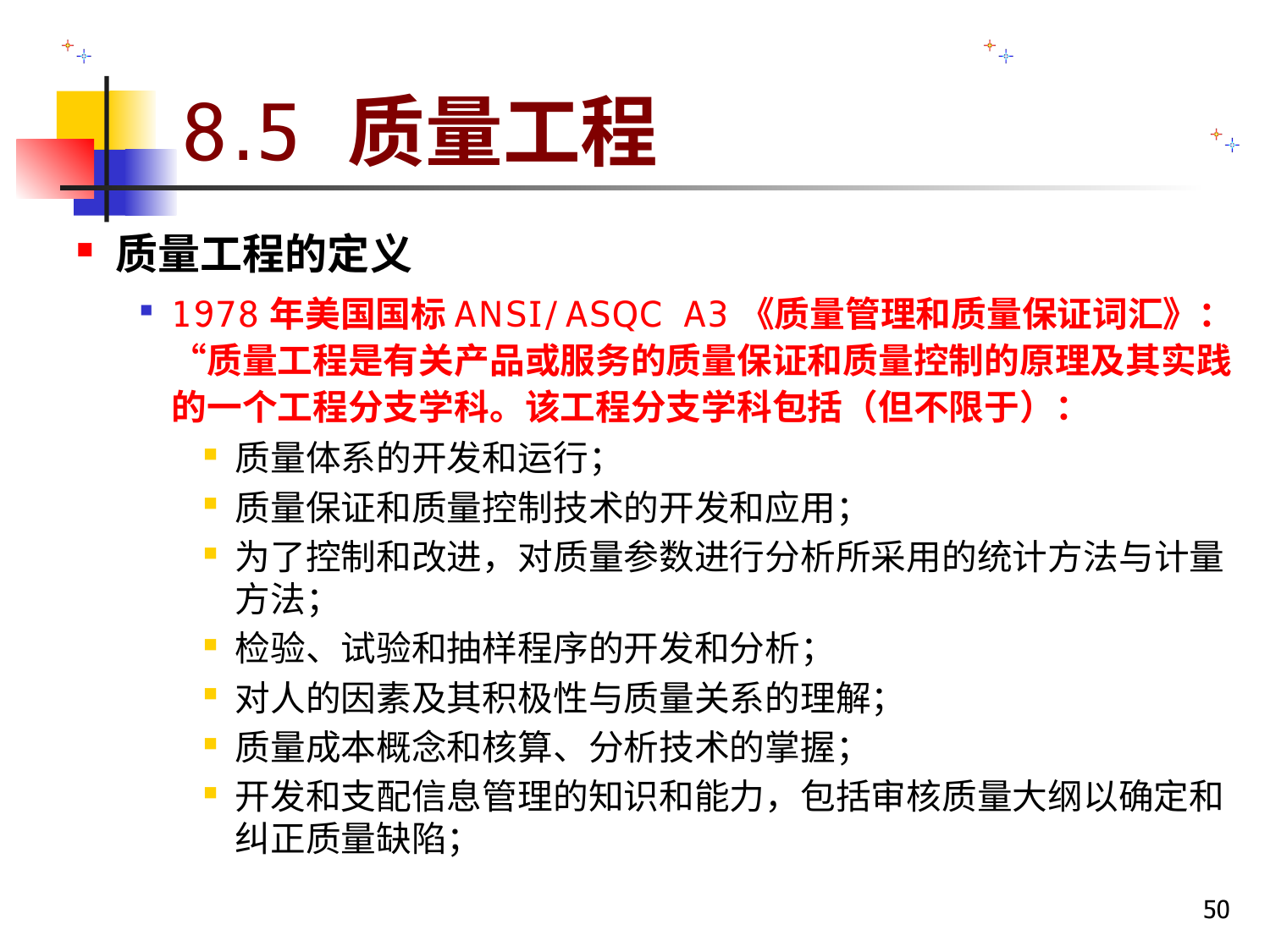

# 8.5 质量工程
质量工程的定义
1978年美国国标ANSI/ASQC  A3《质量管理和质量保证词汇》：“质量工程是有关产品或服务的质量保证和质量控制的原理及其实践的一个工程分支学科。该工程分支学科包括（但不限于）：
质量体系的开发和运行；
质量保证和质量控制技术的开发和应用；
为了控制和改进，对质量参数进行分析所采用的统计方法与计量方法；
检验、试验和抽样程序的开发和分析；
对人的因素及其积极性与质量关系的理解；
质量成本概念和核算、分析技术的掌握；
开发和支配信息管理的知识和能力，包括审核质量大纲以确定和纠正质量缺陷；
50